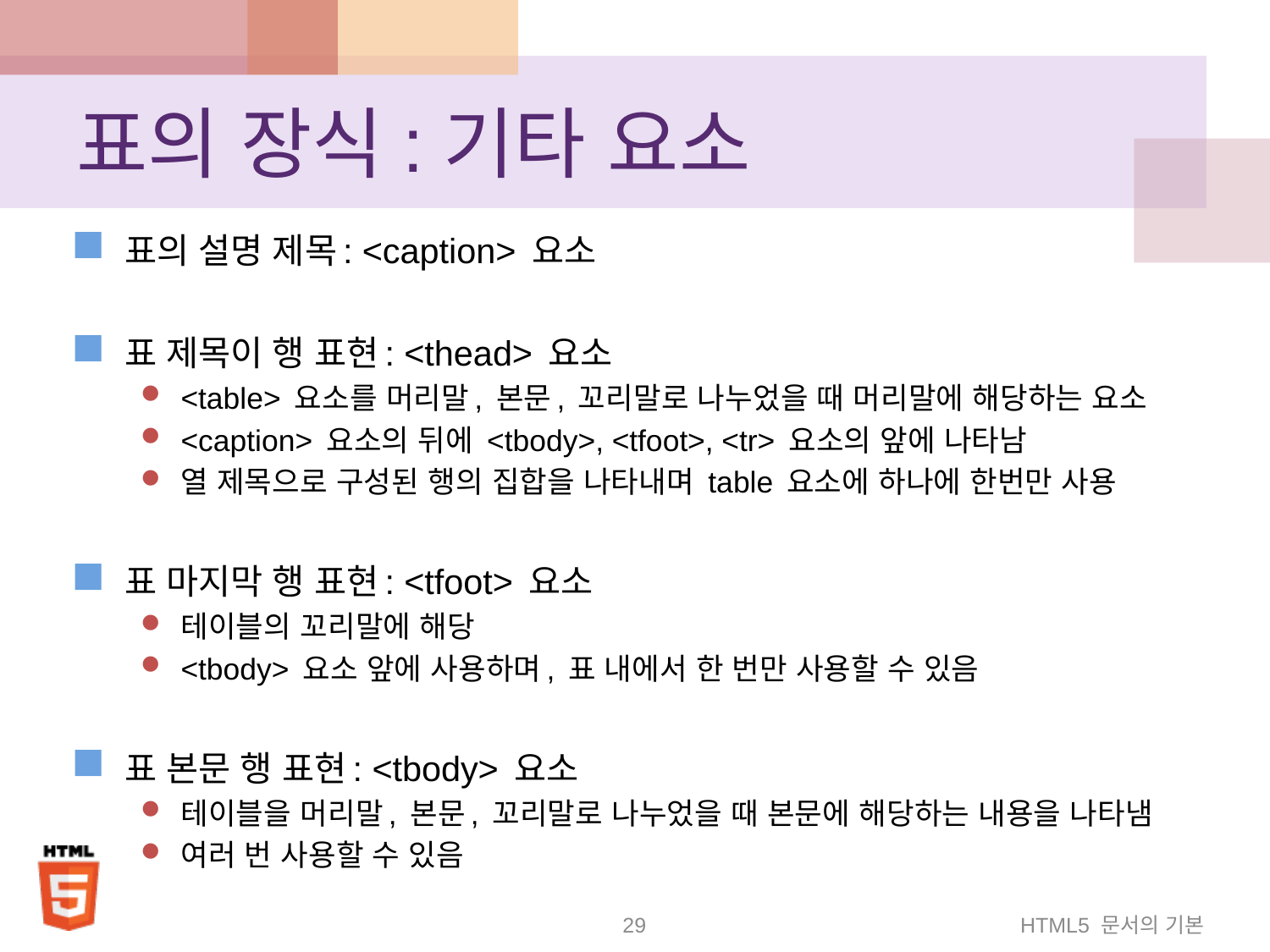

# 표의 장식:기타 요소
표의 설명 제목: <caption> 요소

표 제목이 행 표현: <thead> 요소
<table> 요소를 머리말, 본문, 꼬리말로 나누었을 때 머리말에 해당하는 요소
<caption> 요소의 뒤에 <tbody>, <tfoot>, <tr> 요소의 앞에 나타남
열 제목으로 구성된 행의 집합을 나타내며 table 요소에 하나에 한번만 사용

표 마지막 행 표현: <tfoot> 요소
테이블의 꼬리말에 해당
<tbody> 요소 앞에 사용하며, 표 내에서 한 번만 사용할 수 있음

표 본문 행 표현: <tbody> 요소
테이블을 머리말, 본문, 꼬리말로 나누었을 때 본문에 해당하는 내용을 나타냄
여러 번 사용할 수 있음
29
HTML5 문서의 기본